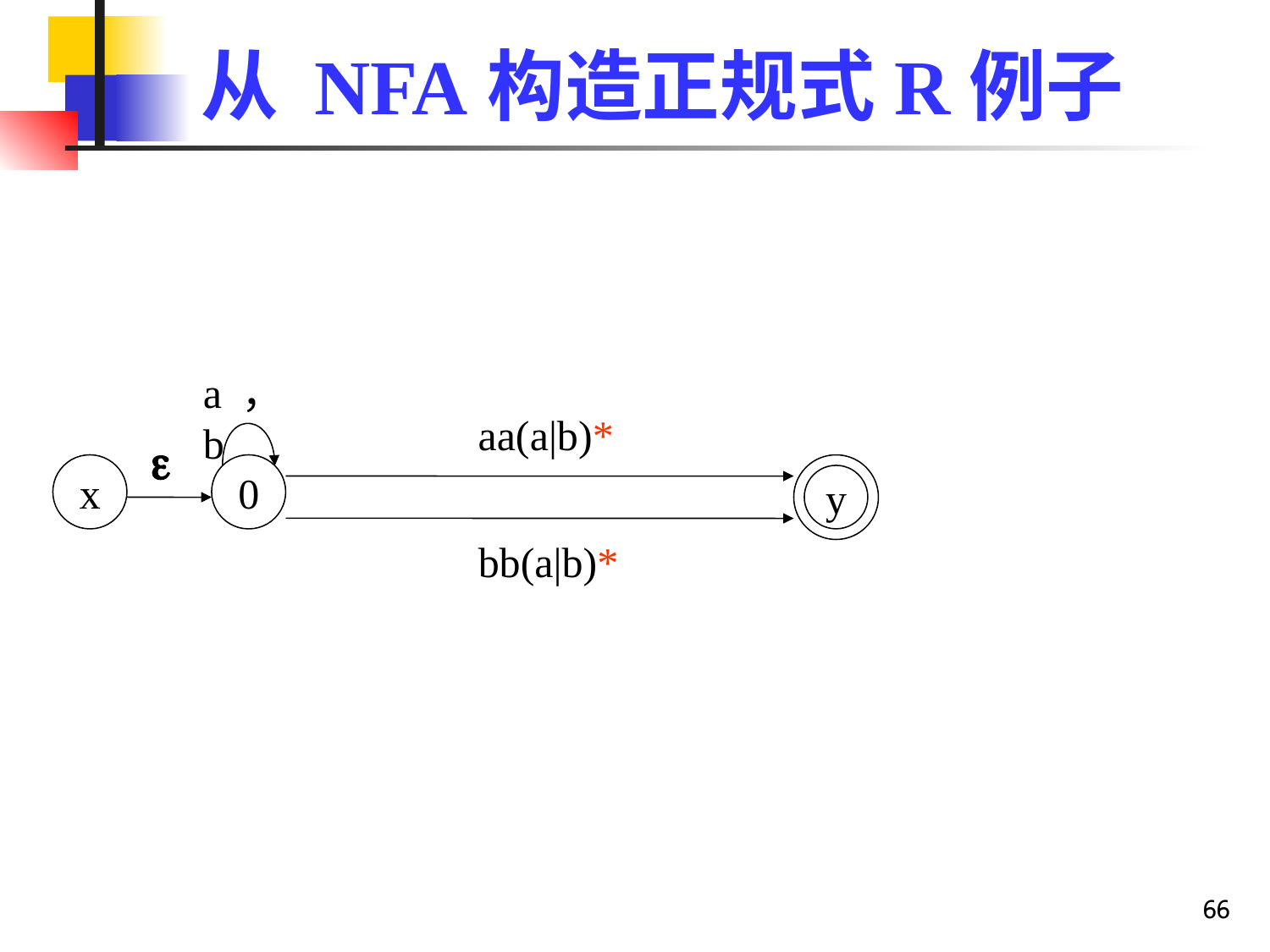

# 从 NFA构造正规式R例子
a，b
aa(a|b)*
ε
x
0

y

bb(a|b)*
66